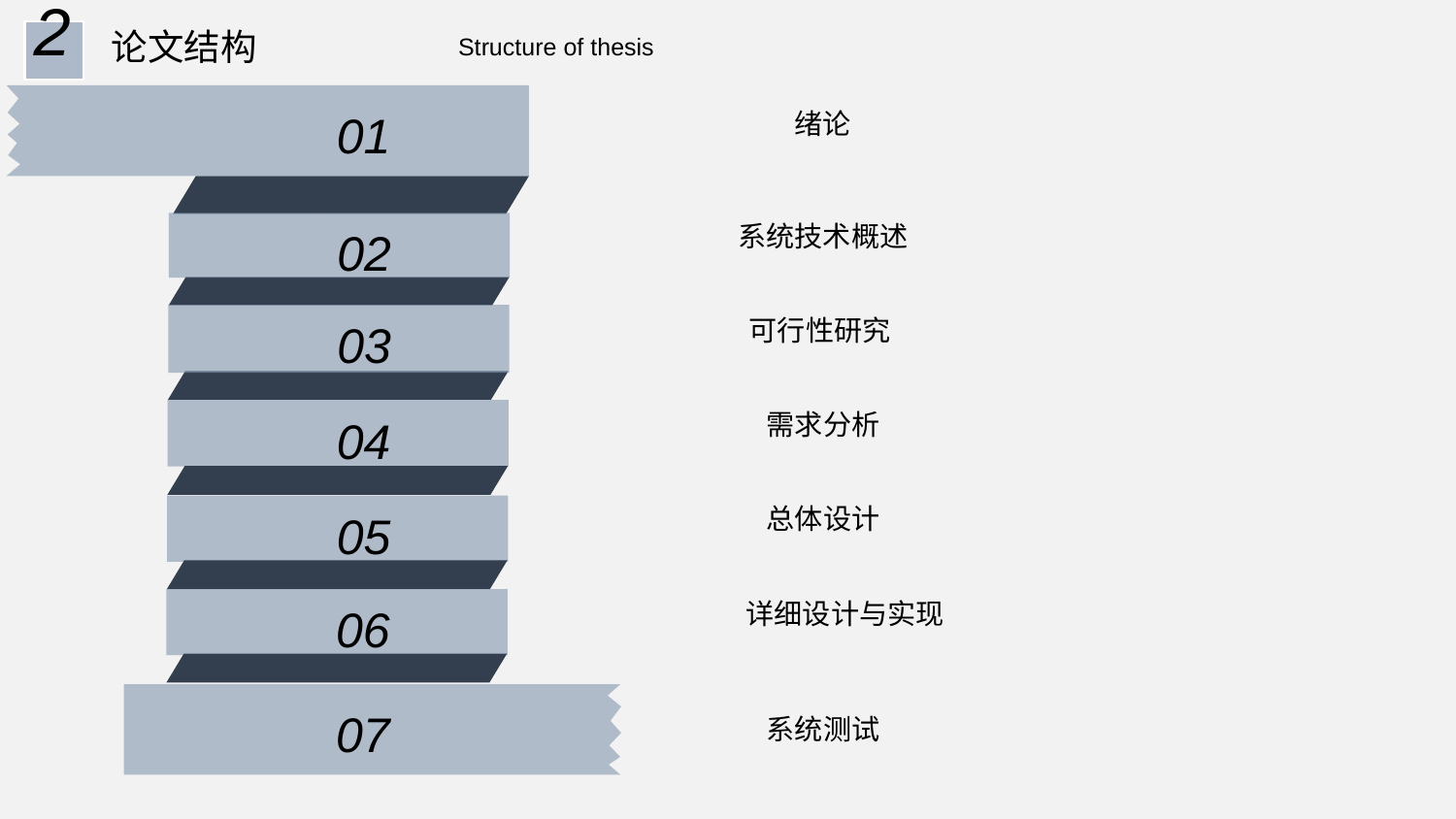

2
论文结构

Structure of thesis

01
绪论

系统技术概述

02

可行性研究
03

需求分析
04

总体设计

05

详细设计与实现

06

07
系统测试